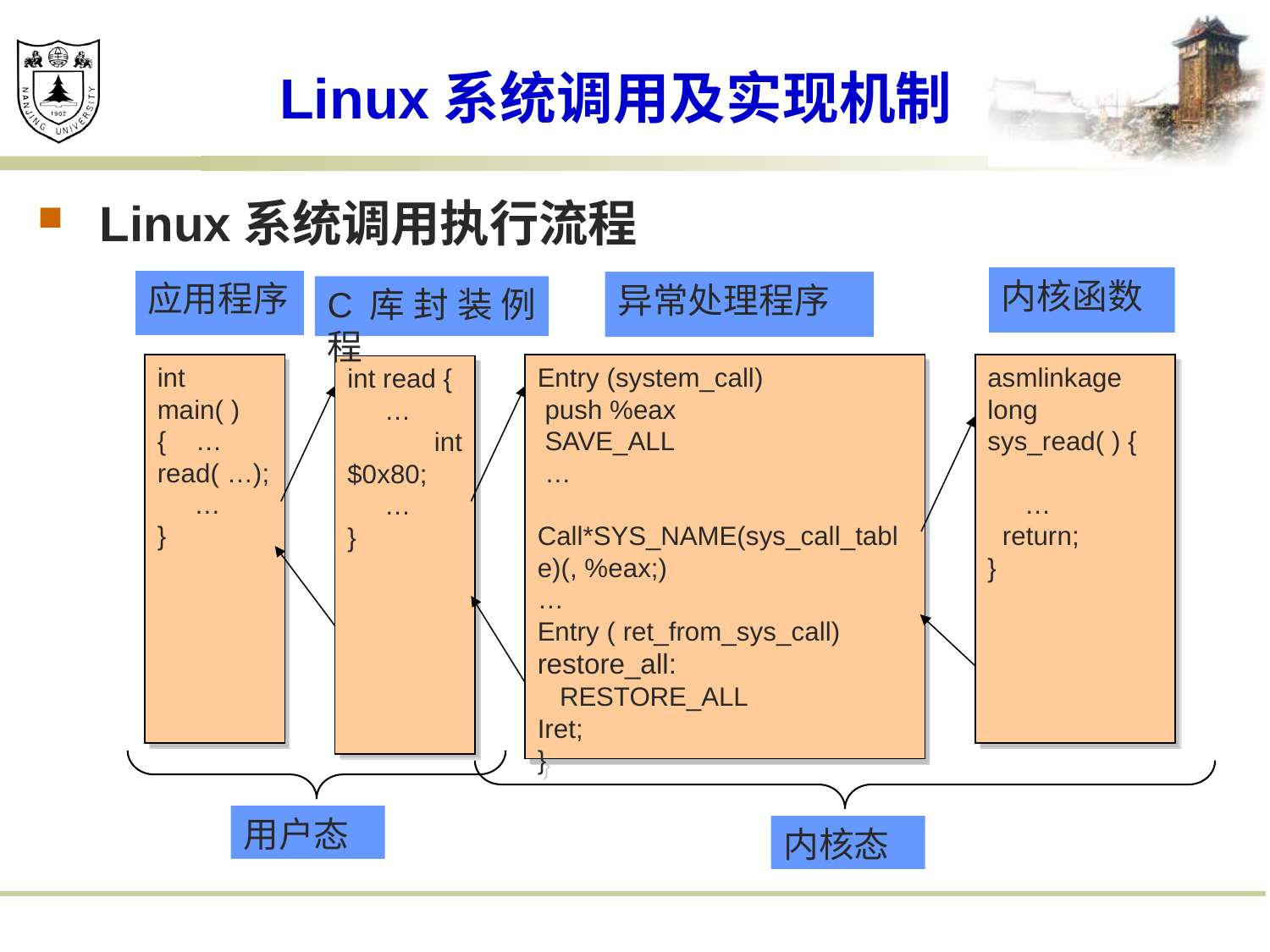

# Linux系统调用及实现机制
Linux系统调用执行流程

内核函数

应用程序

int main( )
{    …
read( …);
     …
}

Entry (system_call)
 push %eax
 SAVE_ALL
 …
 Call*SYS_NAME(sys_call_table)(, %eax;)
…
Entry ( ret_from_sys_call)
restore_all:
   RESTORE_ALL
Iret;
}
asmlinkage long
sys_read( ) {

     …
  return;
}
int read {
     …
 int $0x80;
     …
}

用户态
内核态
异常处理程序

C库封装例程

110